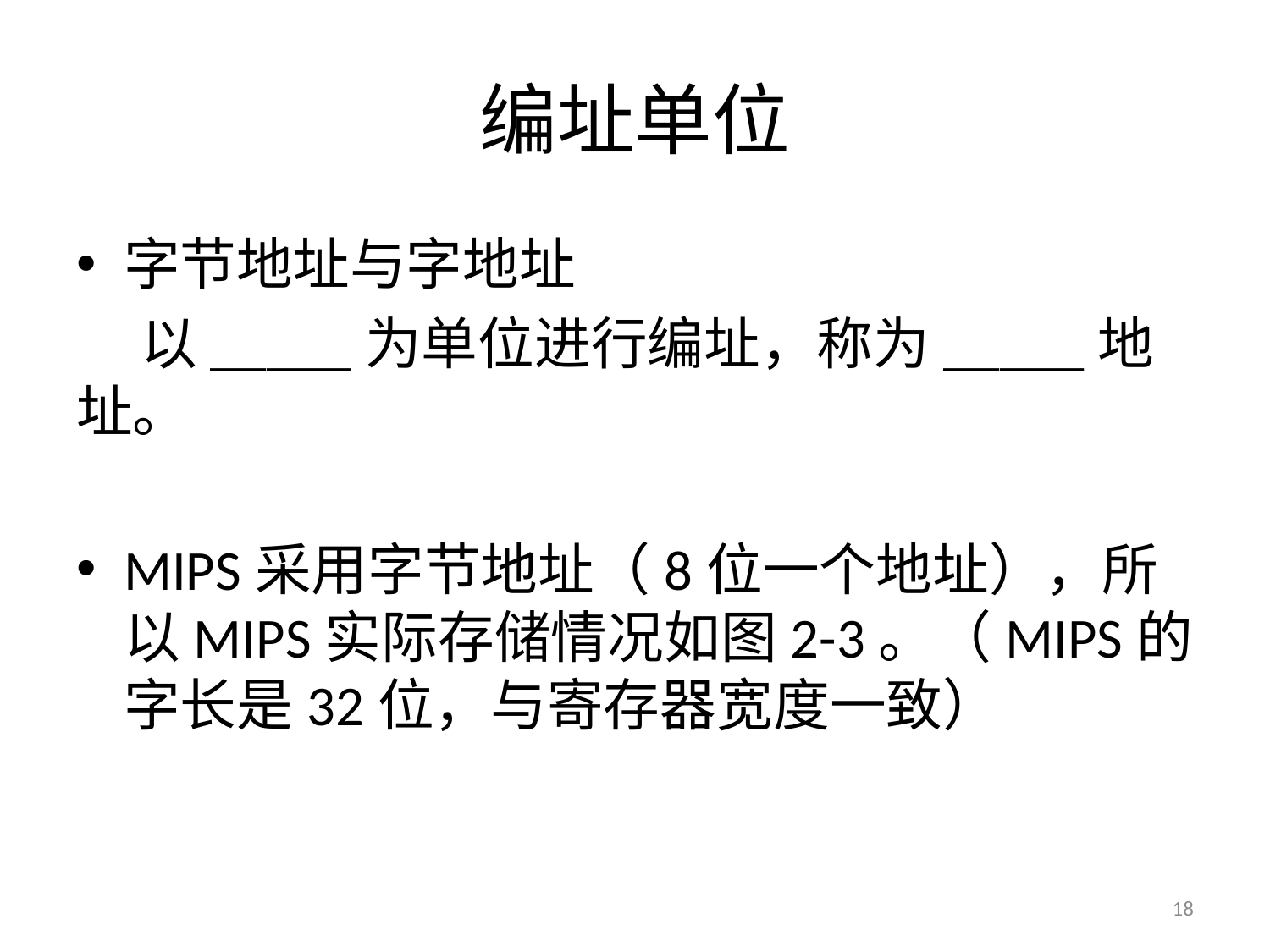

# 编址单位
字节地址与字地址
    以_____为单位进行编址，称为_____地址。

MIPS采用字节地址（8位一个地址），所以MIPS实际存储情况如图2-3。（MIPS的字长是32位，与寄存器宽度一致）

18